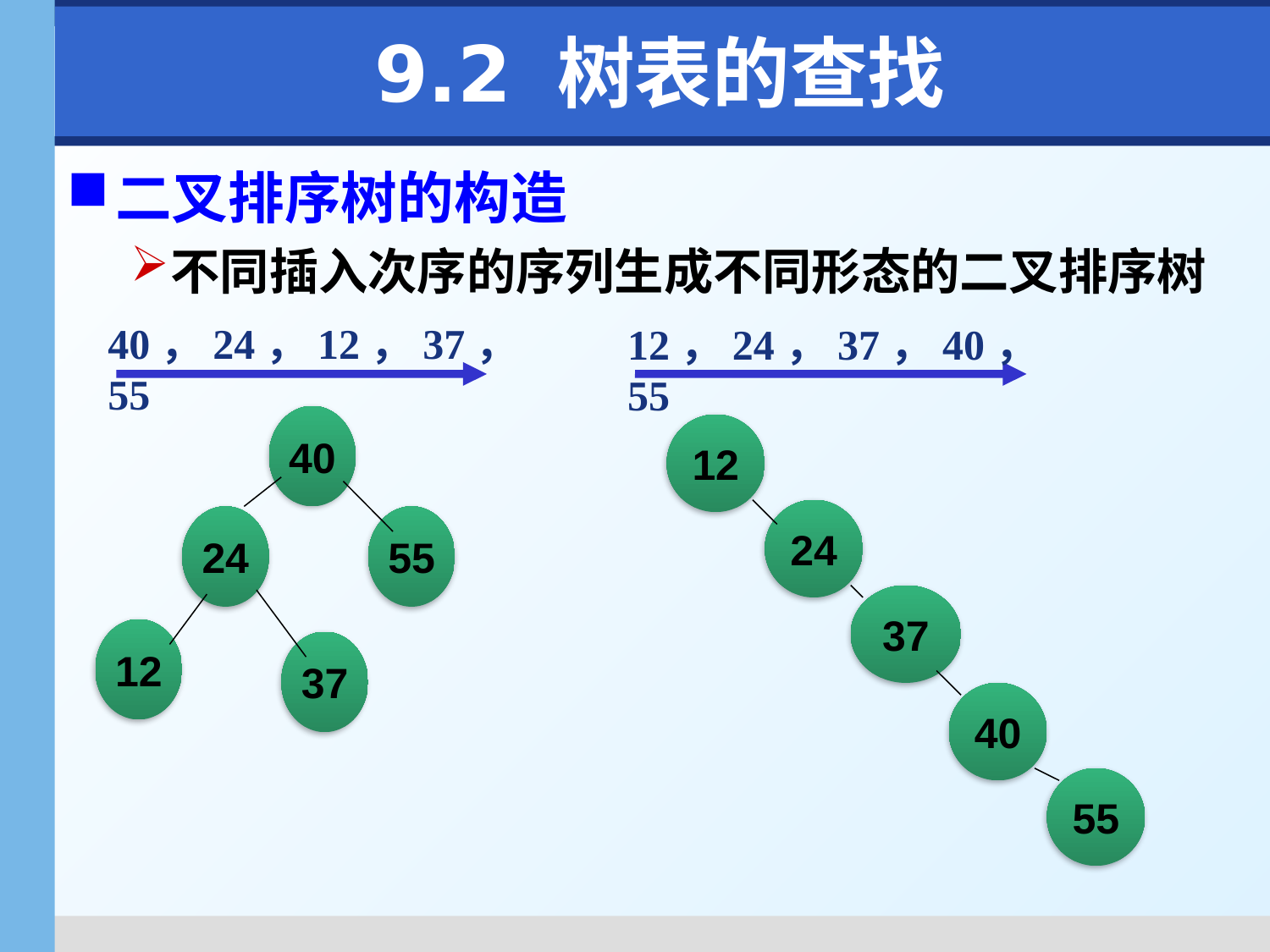

# 9.2 树表的查找
二叉排序树的构造
不同插入次序的序列生成不同形态的二叉排序树

40，24，12，37，55
12，24，37，40，55

40

24
55

12
37
12

24
37

40

55